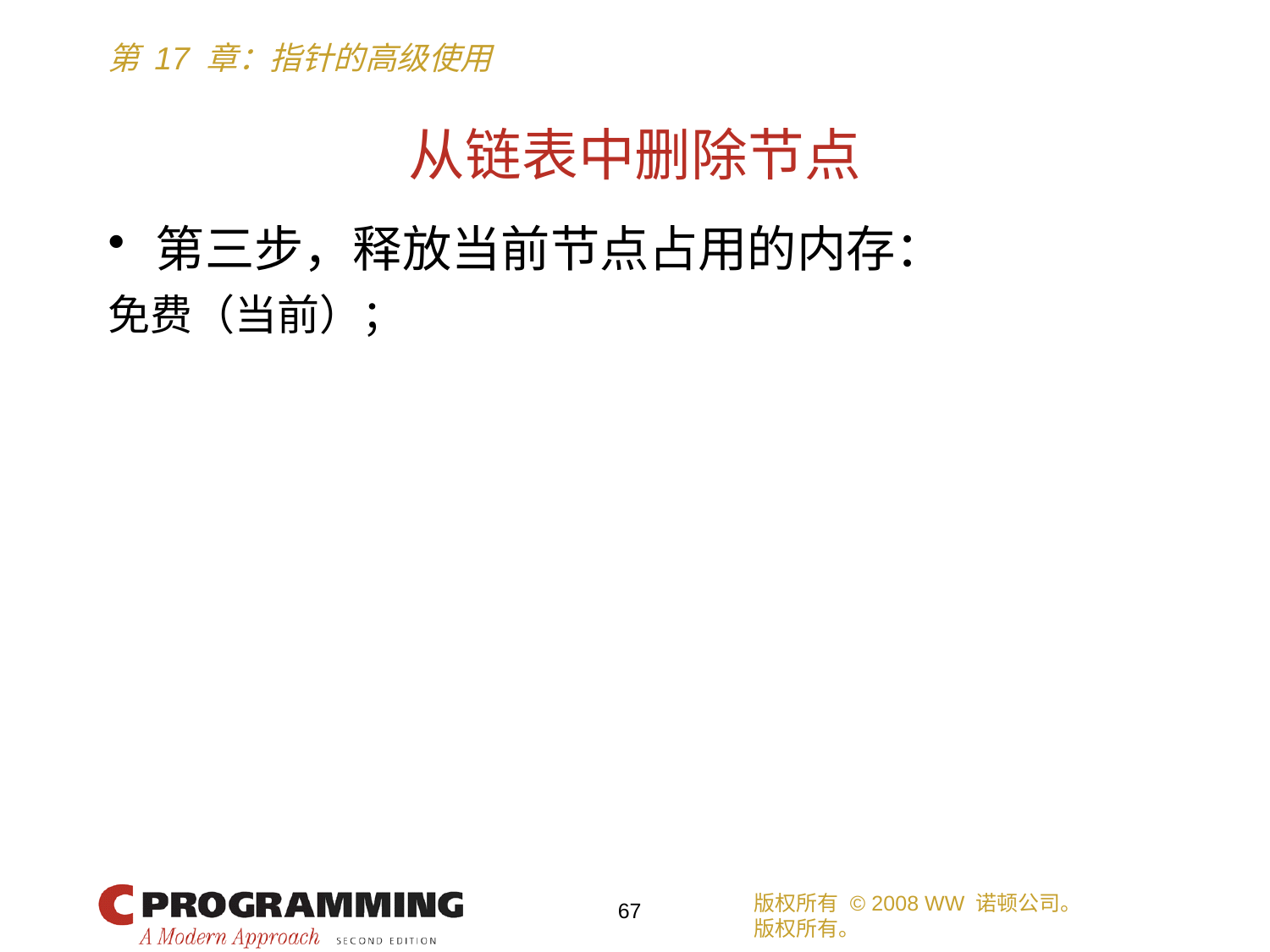

# 从链表中删除节点
第三步，释放当前节点占用的内存：
免费（当前）；
版权所有 © 2008 WW 诺顿公司。
版权所有。
67